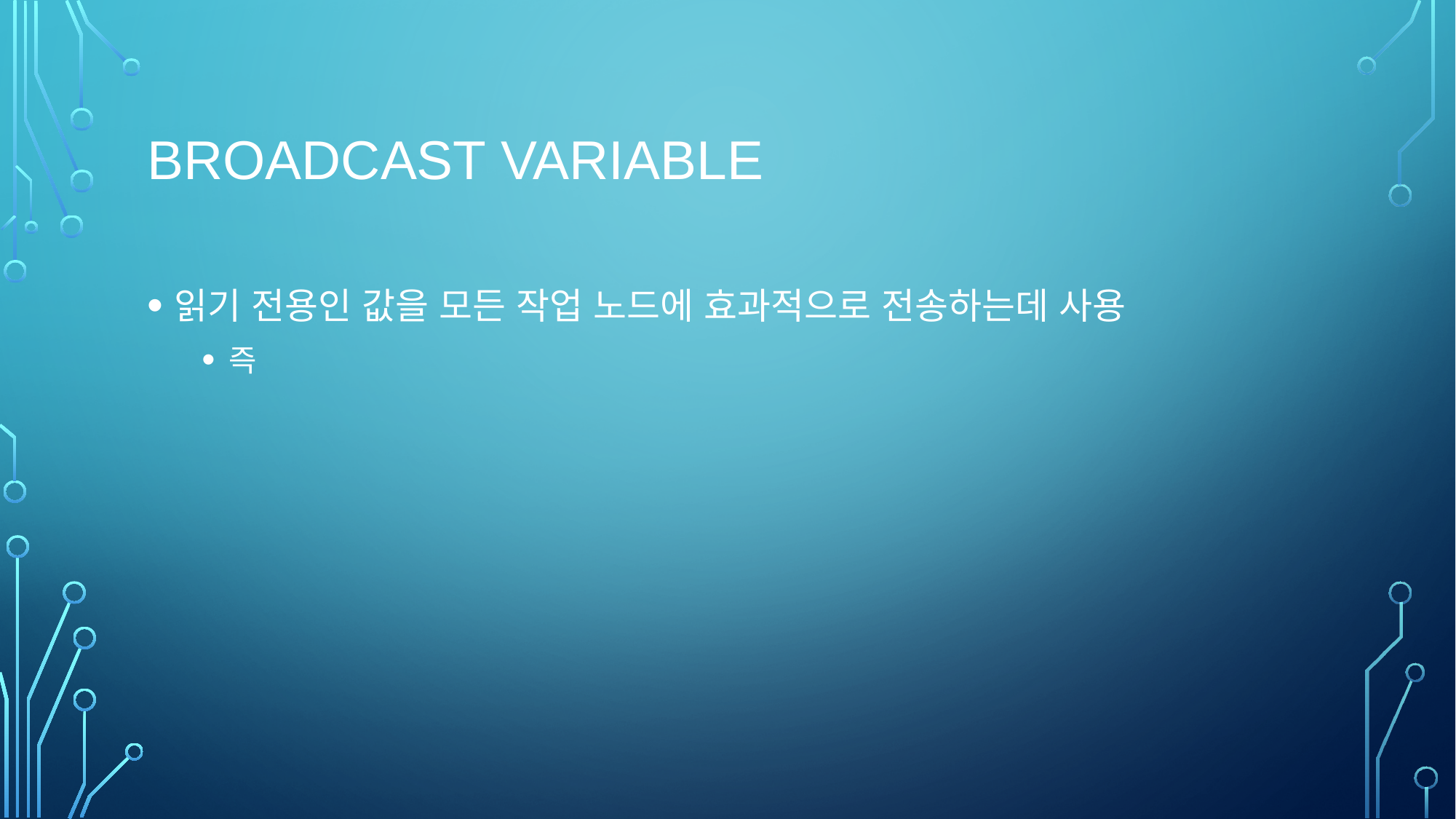

# BroadCast Variable
읽기 전용인 값을 모든 작업 노드에 효과적으로 전송하는데 사용
즉